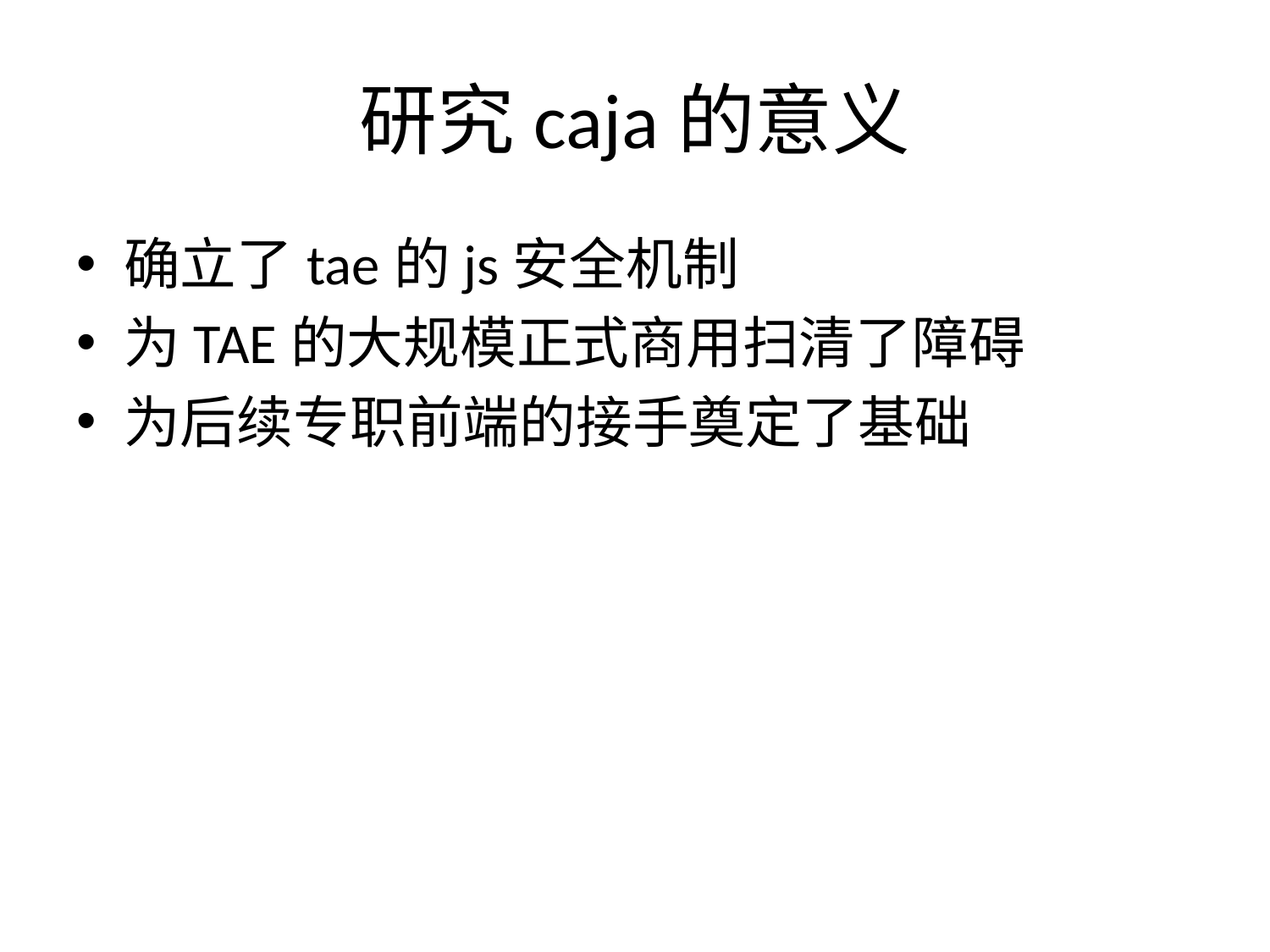

# 研究caja的意义
确立了tae的js安全机制
为TAE的大规模正式商用扫清了障碍
为后续专职前端的接手奠定了基础